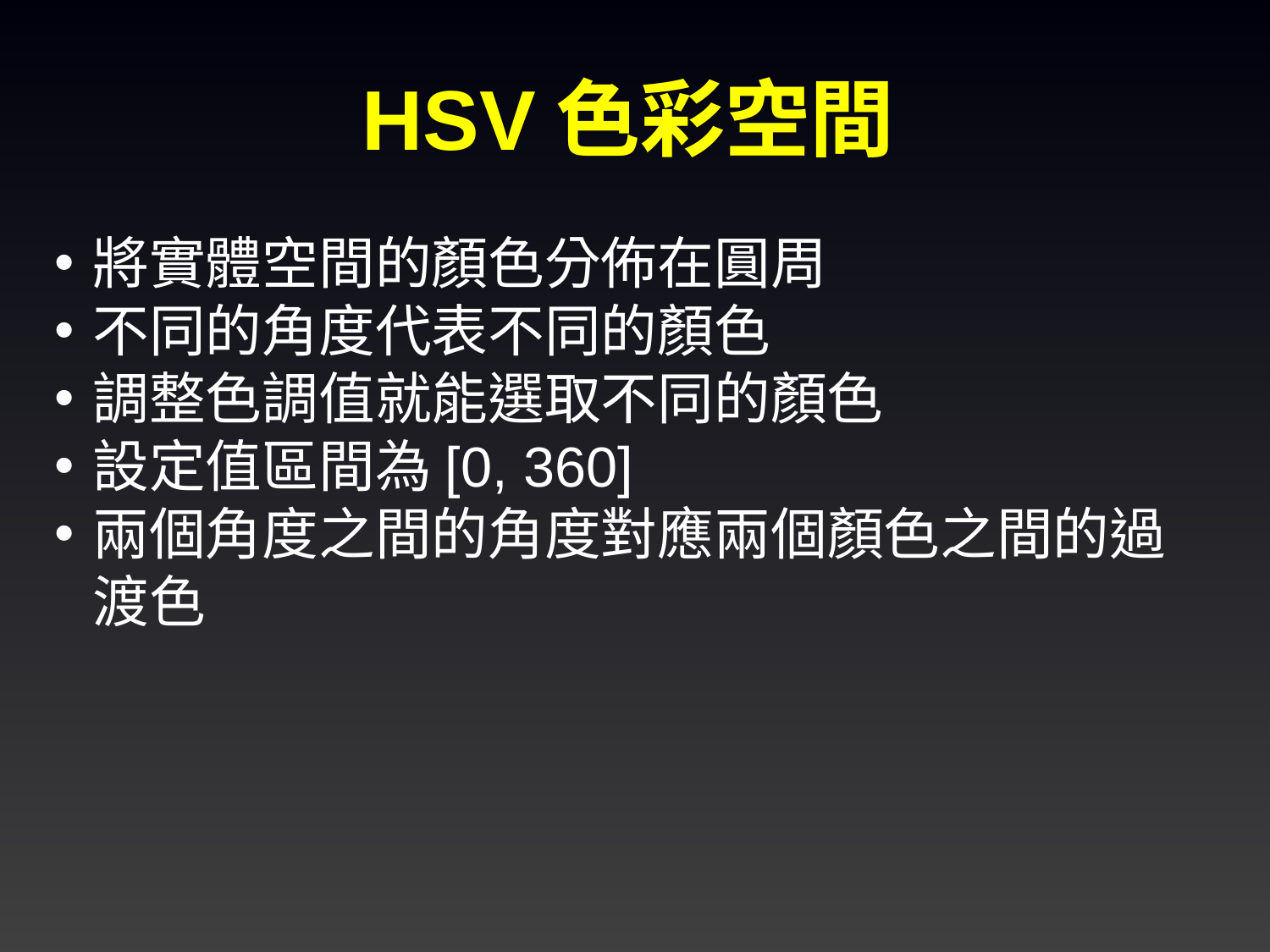

HSV色彩空間
將實體空間的顏色分佈在圓周
不同的角度代表不同的顏色
調整色調值就能選取不同的顏色
設定值區間為[0, 360]
兩個角度之間的角度對應兩個顏色之間的過渡色